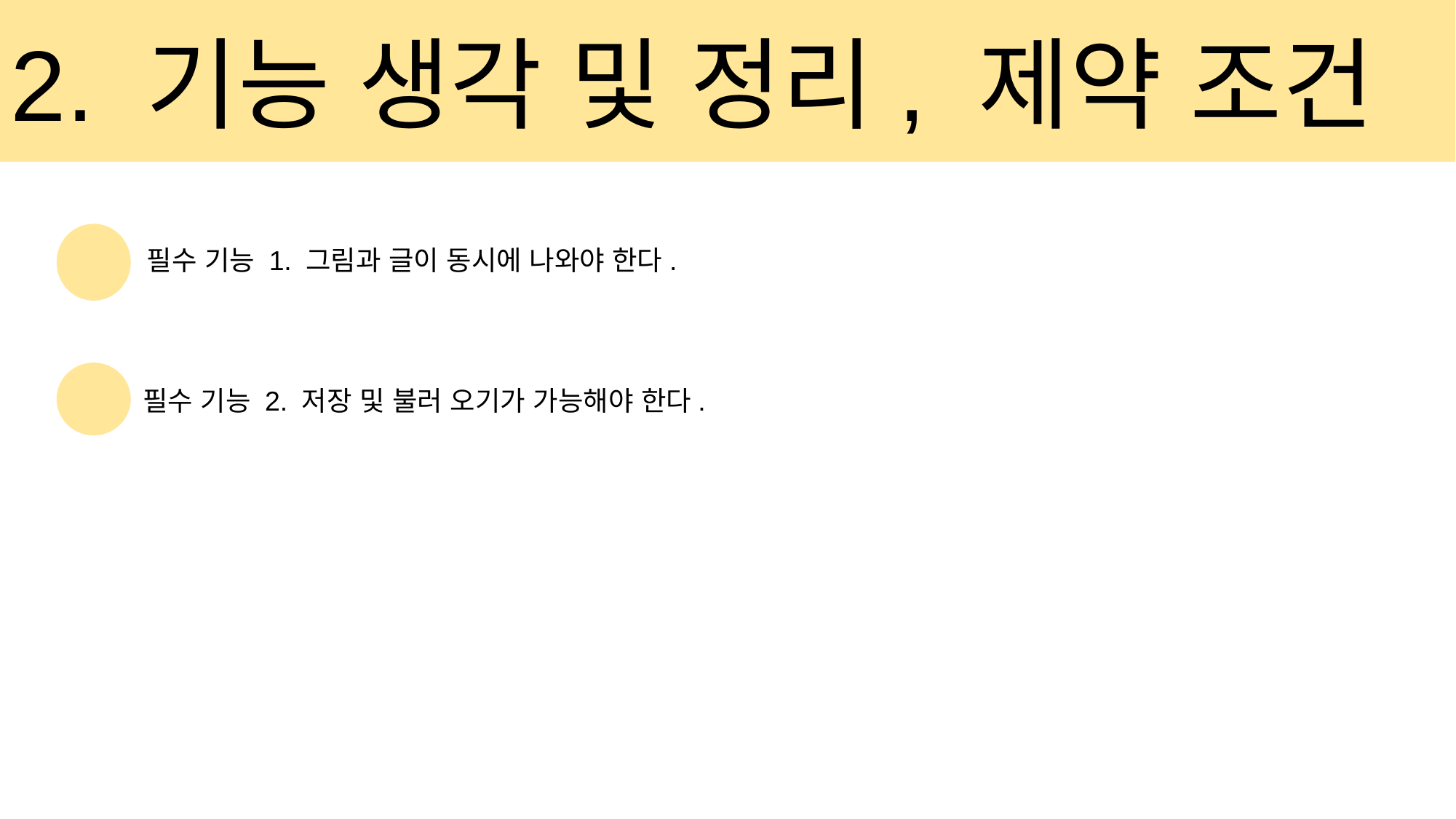

2. 기능 생각 및 정리, 제약 조건

필수 기능 1. 그림과 글이 동시에 나와야 한다.

필수 기능 2. 저장 및 불러 오기가 가능해야 한다.